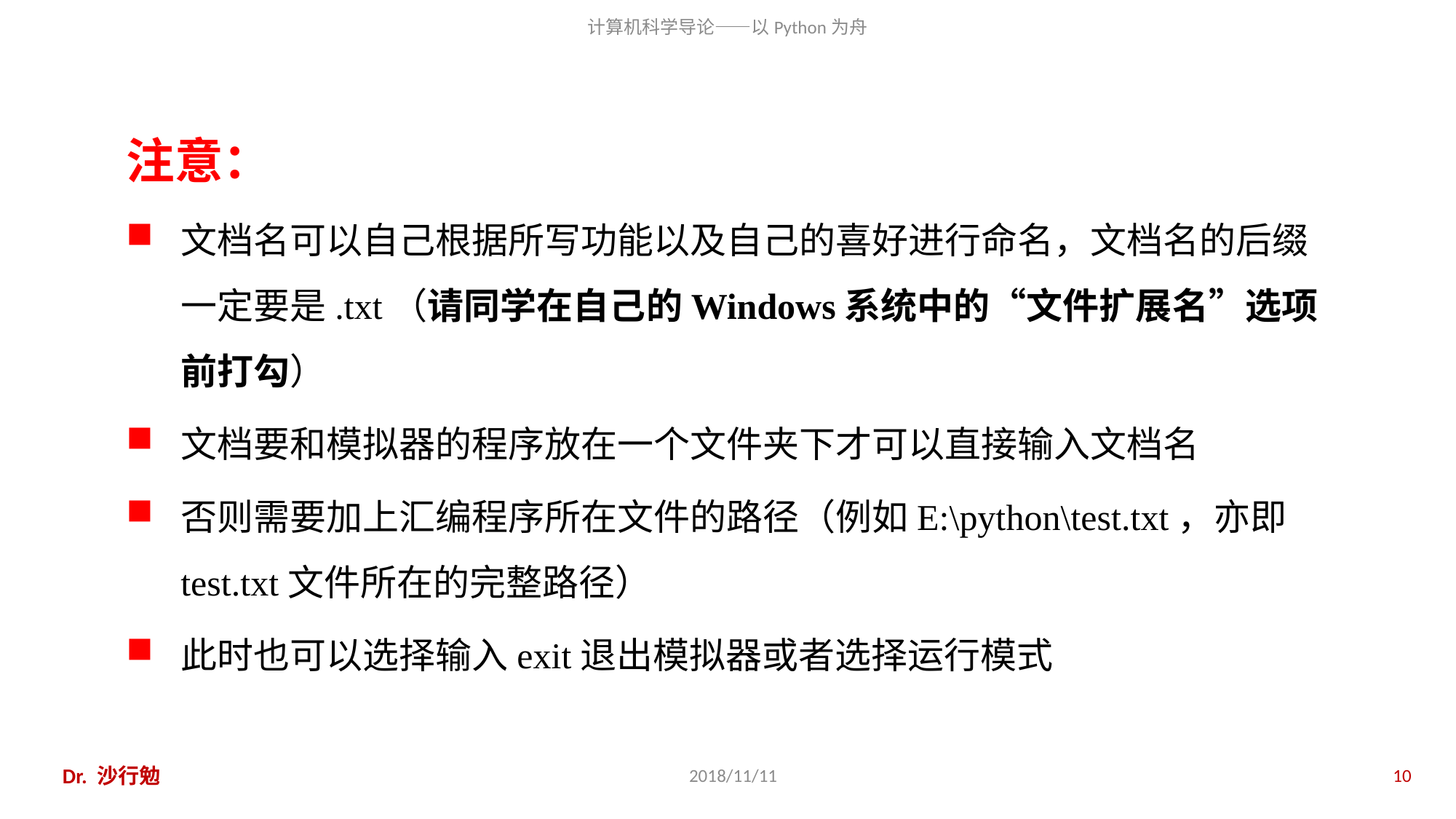

注意：
文档名可以自己根据所写功能以及自己的喜好进行命名，文档名的后缀一定要是.txt（请同学在自己的Windows系统中的“文件扩展名”选项前打勾）
文档要和模拟器的程序放在一个文件夹下才可以直接输入文档名
否则需要加上汇编程序所在文件的路径（例如E:\python\test.txt，亦即test.txt文件所在的完整路径）
此时也可以选择输入exit退出模拟器或者选择运行模式

Dr. 沙行勉
2018/11/11
10